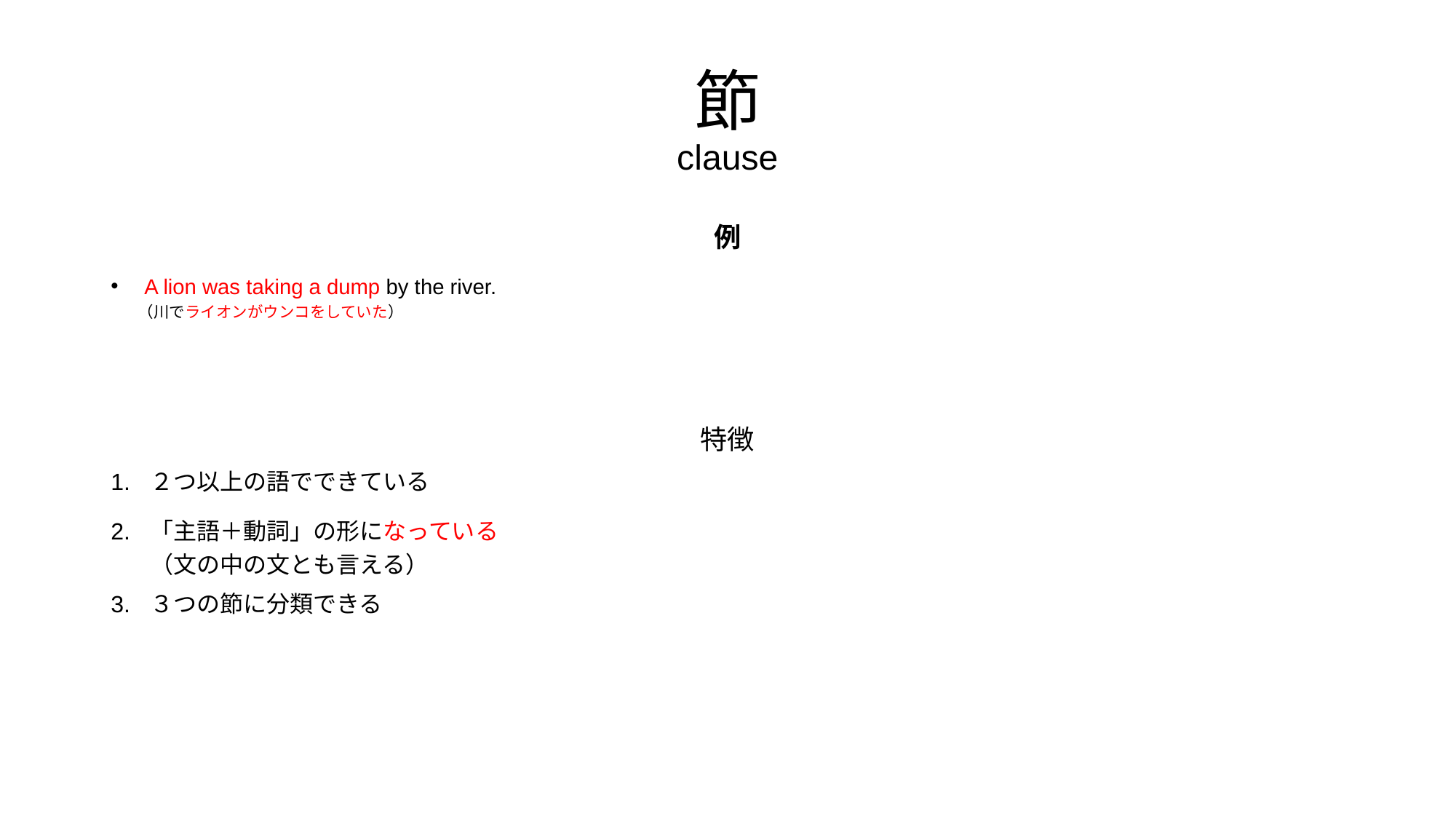

# 節 clause
例
 A lion was taking a dump by the river.
（川でライオンがウンコをしていた）

特徴
２つ以上の語でできている
「主語＋動詞」の形になっている
（文の中の文とも言える）
３つの節に分類できる